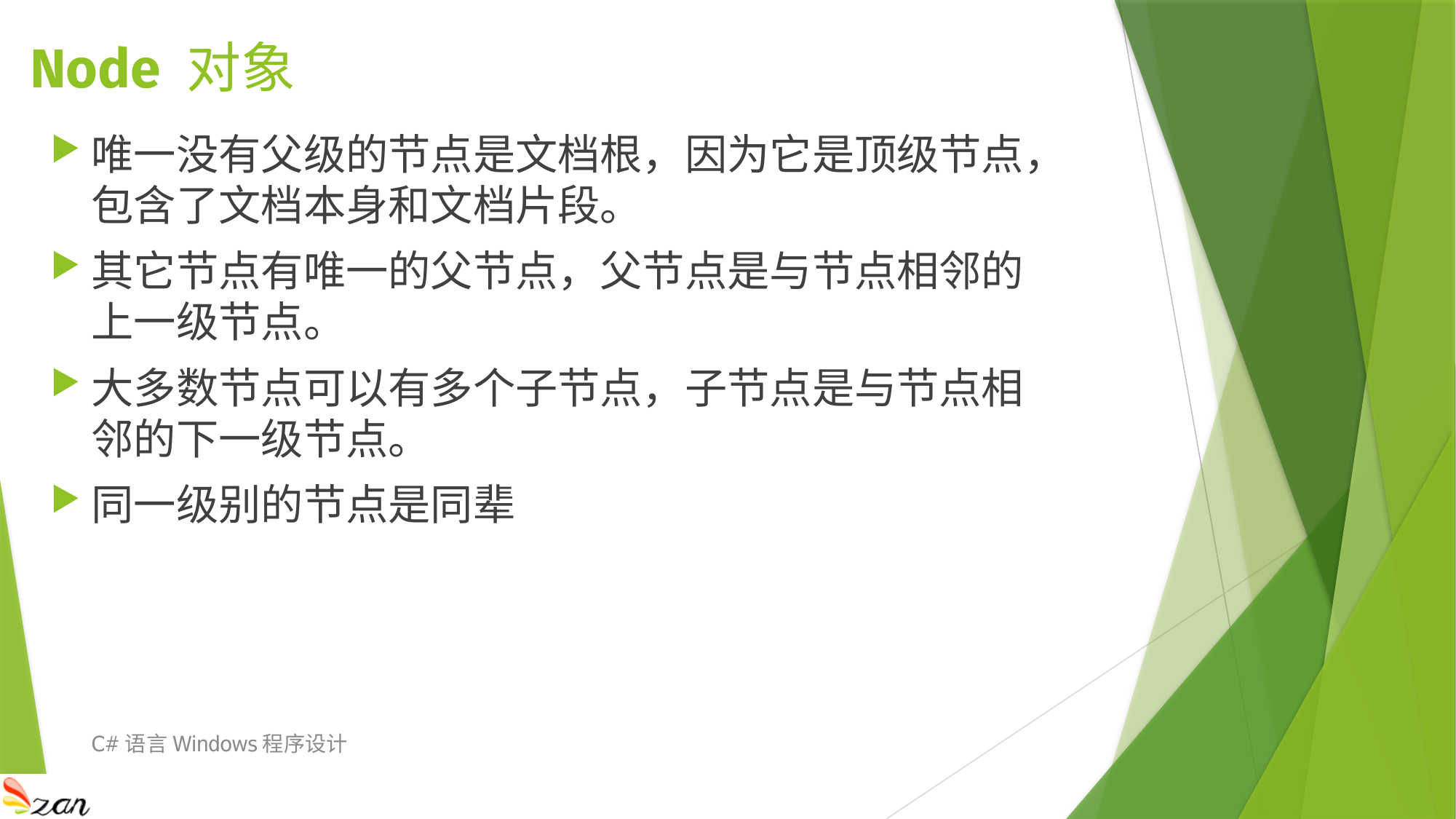

# Node 对象
唯一没有父级的节点是文档根，因为它是顶级节点，包含了文档本身和文档片段。
其它节点有唯一的父节点，父节点是与节点相邻的上一级节点。
大多数节点可以有多个子节点，子节点是与节点相邻的下一级节点。
同一级别的节点是同辈
C#语言Windows程序设计